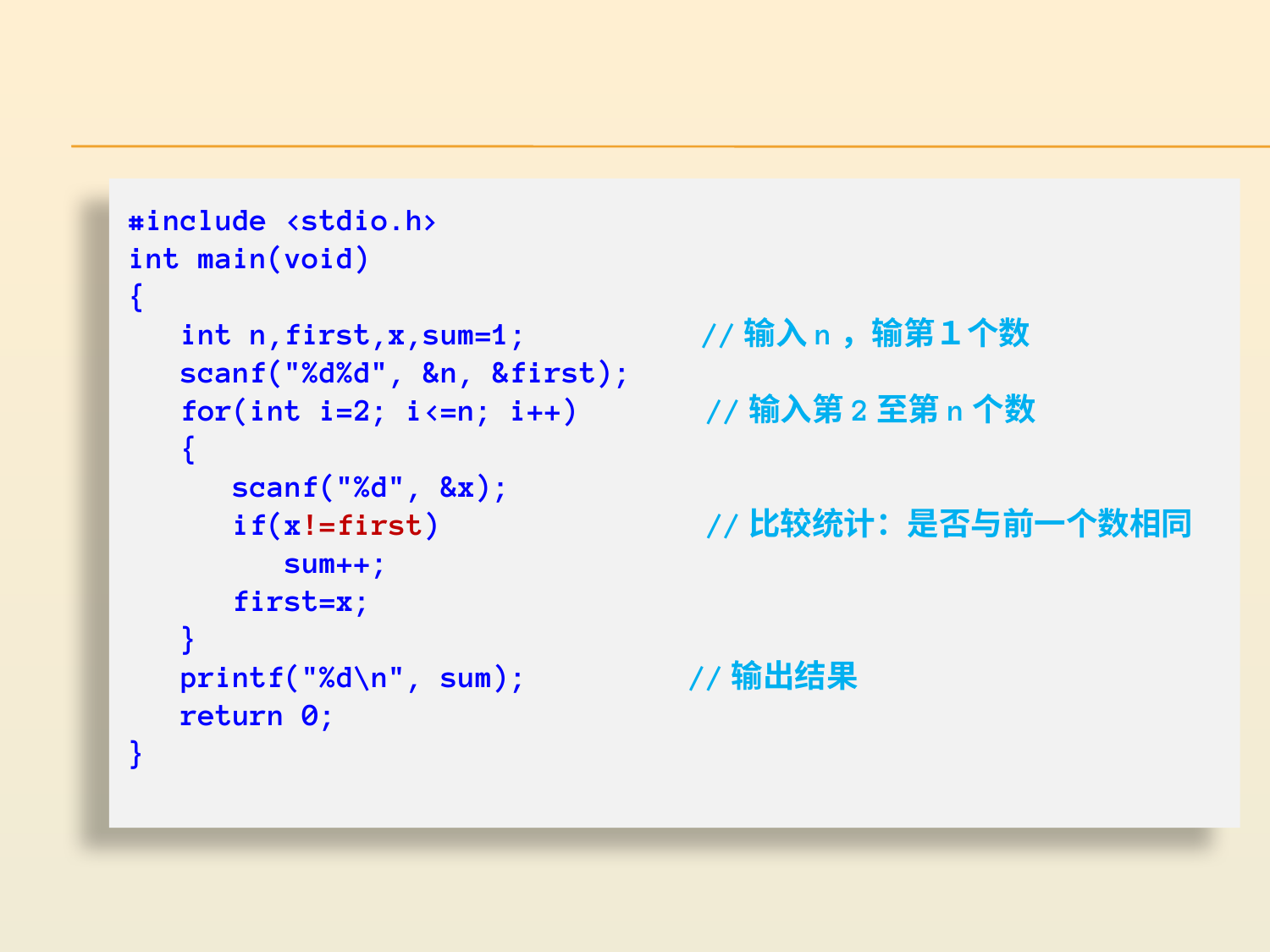

#include <stdio.h>
int main(void)
{
   int n,first,x,sum=1;          //输入n，输第１个数
   scanf("%d%d", &n, &first);
   for(int i=2; i<=n; i++)	    //输入第2至第n个数
   {
      scanf("%d", &x);
      if(x!=first) 	    	    //比较统计：是否与前一个数相同
         sum++;
      first=x;
   }
   printf("%d\n", sum); 	   //输出结果
   return 0;
}